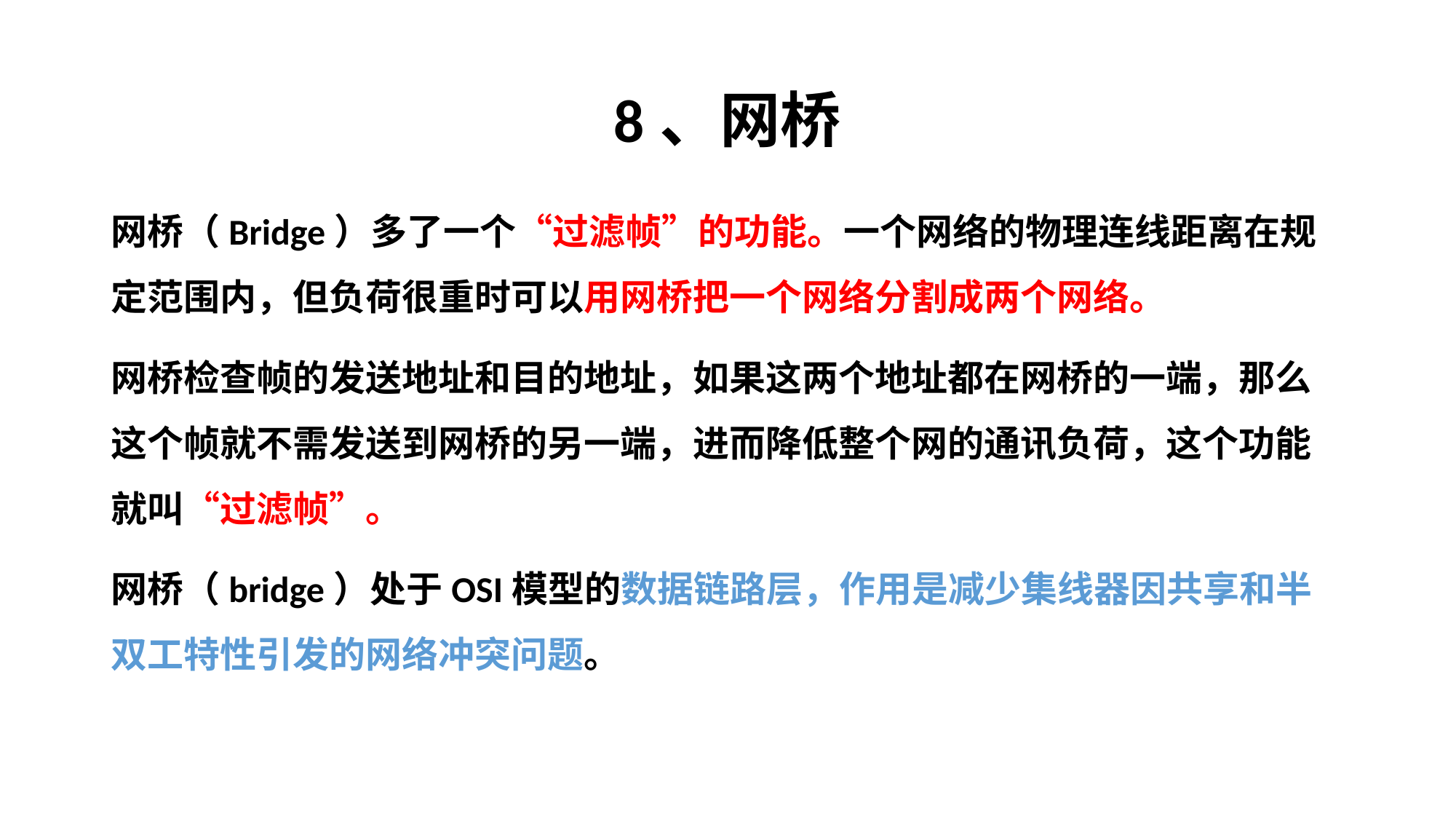

# 8、网桥
网桥（Bridge）多了一个“过滤帧”的功能。一个网络的物理连线距离在规定范围内，但负荷很重时可以用网桥把一个网络分割成两个网络。
网桥检查帧的发送地址和目的地址，如果这两个地址都在网桥的一端，那么这个帧就不需发送到网桥的另一端，进而降低整个网的通讯负荷，这个功能就叫“过滤帧”。
网桥（bridge）处于OSI模型的数据链路层，作用是减少集线器因共享和半双工特性引发的网络冲突问题。